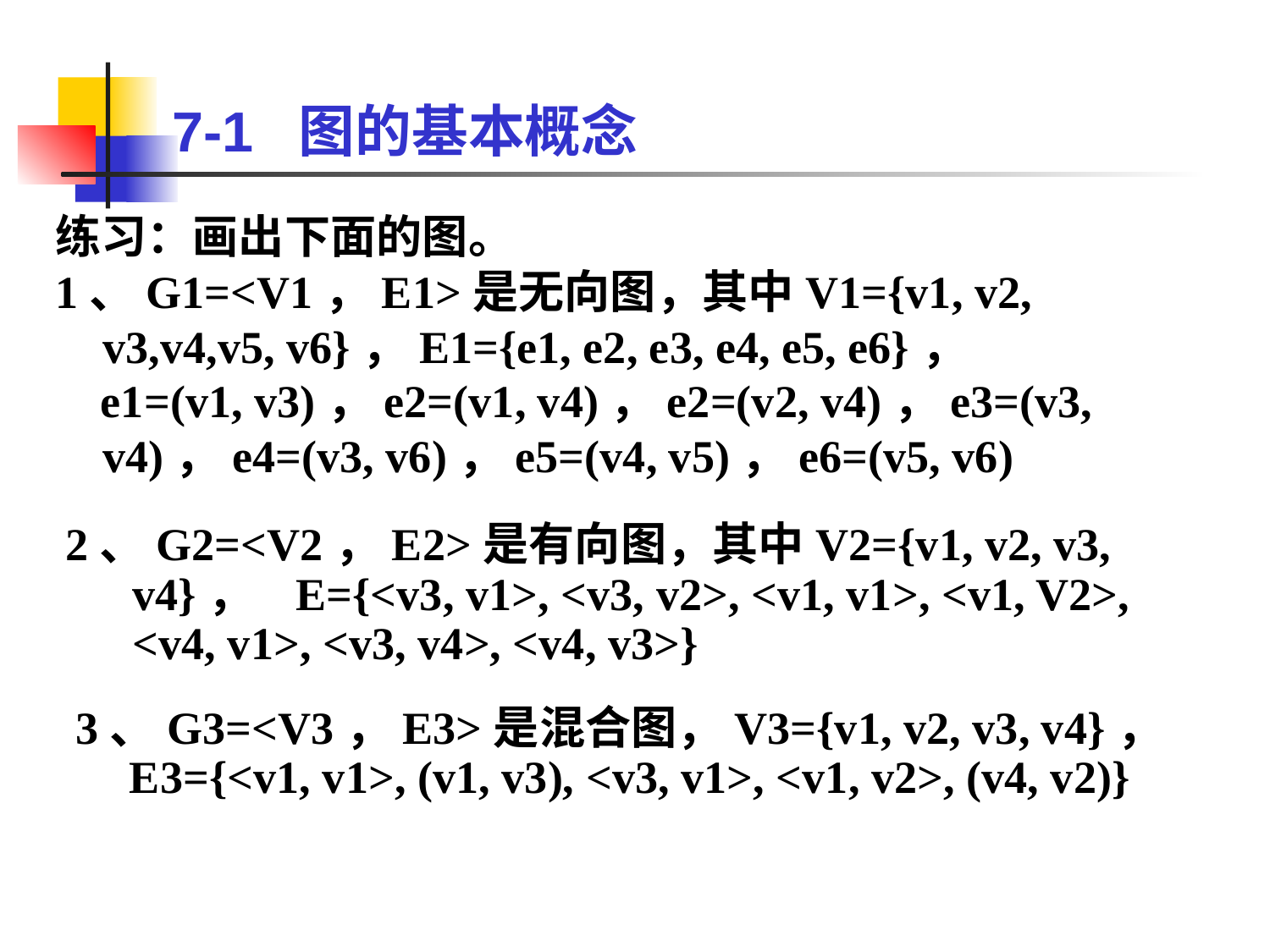

# 7-1  图的基本概念
练习：画出下面的图。
1、G1=<V1，E1>是无向图，其中V1={v1, v2, v3,v4,v5, v6}，E1={e1, e2, e3, e4, e5, e6}，
    e1=(v1, v3)，e2=(v1, v4)，e2=(v2, v4)，e3=(v3, v4)，e4=(v3, v6)，e5=(v4, v5)，e6=(v5, v6)

2、G2=<V2，E2>是有向图，其中V2={v1, v2, v3, v4}，   E={<v3, v1>, <v3, v2>, <v1, v1>, <v1, V2>, <v4, v1>, <v3, v4>, <v4, v3>}
3、G3=<V3，E3>是混合图，V3={v1, v2, v3, v4}，E3={<v1, v1>, (v1, v3), <v3, v1>, <v1, v2>, (v4, v2)}
9